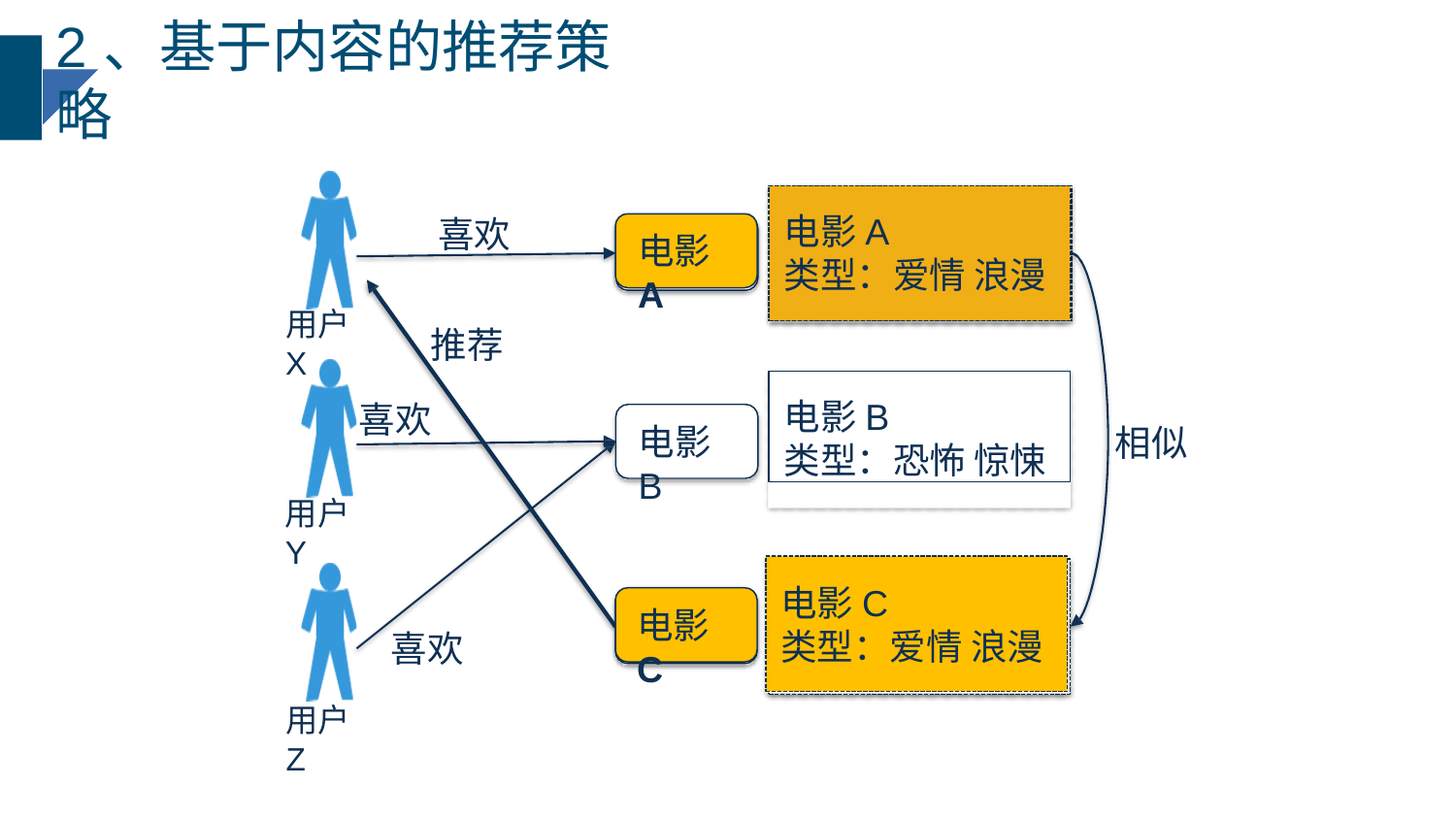

# 2、基于内容的推荐策略

电影A
类型：爱情 浪漫
喜欢

电影A
类型：爱情 浪漫
电影A

用户X
推荐

电影B
类型：恐怖 惊悚
喜欢
电影B
相似
用户Y

电影C
类型：爱情 浪漫

电影C
类型：爱情 浪漫
电影C
喜欢
用户Z